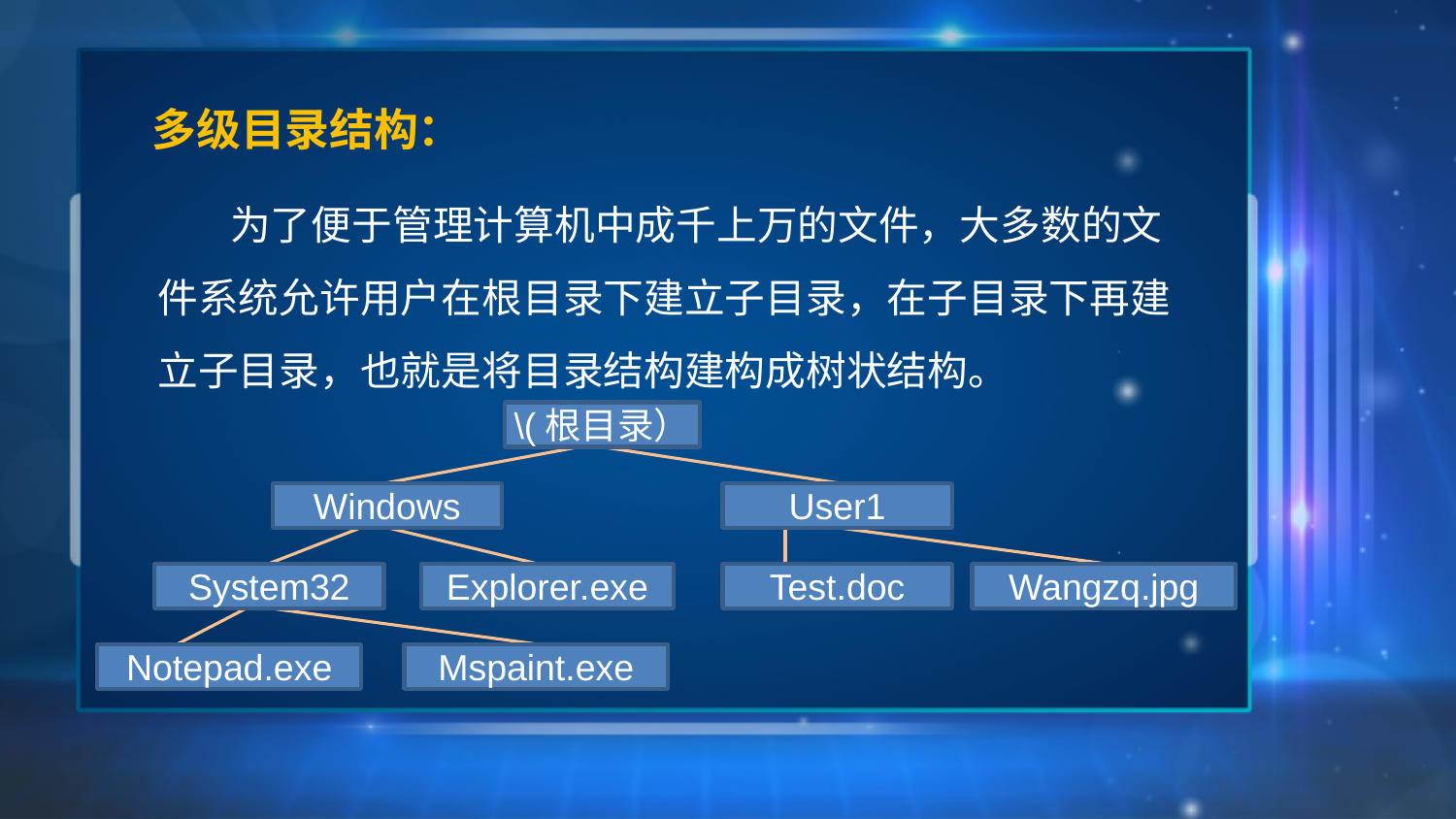

# 多级目录结构：
       为了便于管理计算机中成千上万的文件，大多数的文件系统允许用户在根目录下建立子目录，在子目录下再建立子目录，也就是将目录结构建构成树状结构。

\(根目录）

Windows

User1

System32

Explorer.exe

Test.doc

Notepad.exe

Mspaint.exe

Wangzq.jpg